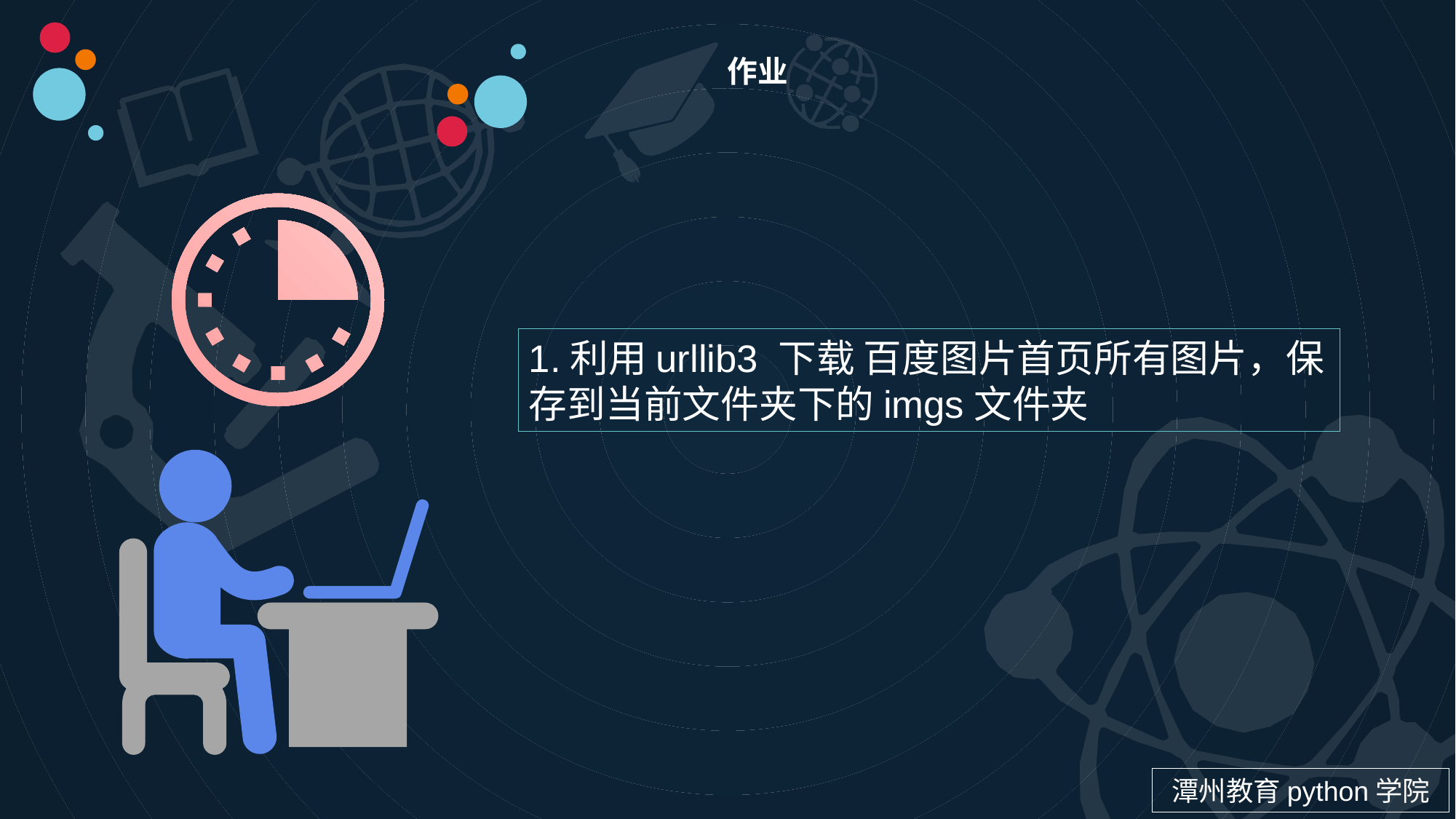

作业

1.利用urllib3 下载 百度图片首页所有图片，保存到当前文件夹下的imgs文件夹

潭州教育python学院